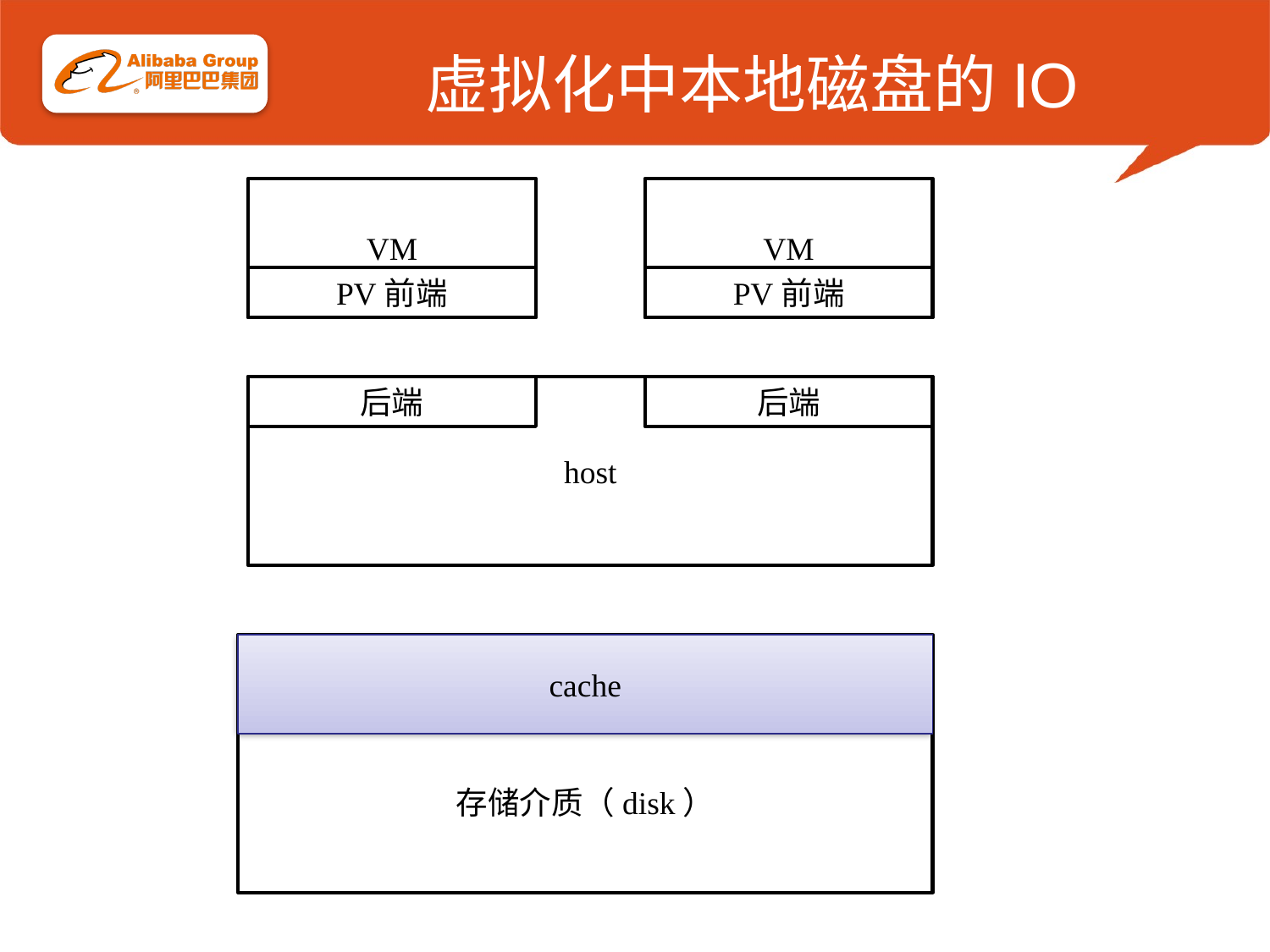

# 虚拟化中本地磁盘的IO
VM
PV前端
VM
PV前端
host
后端
后端

存储介质（disk）
cache